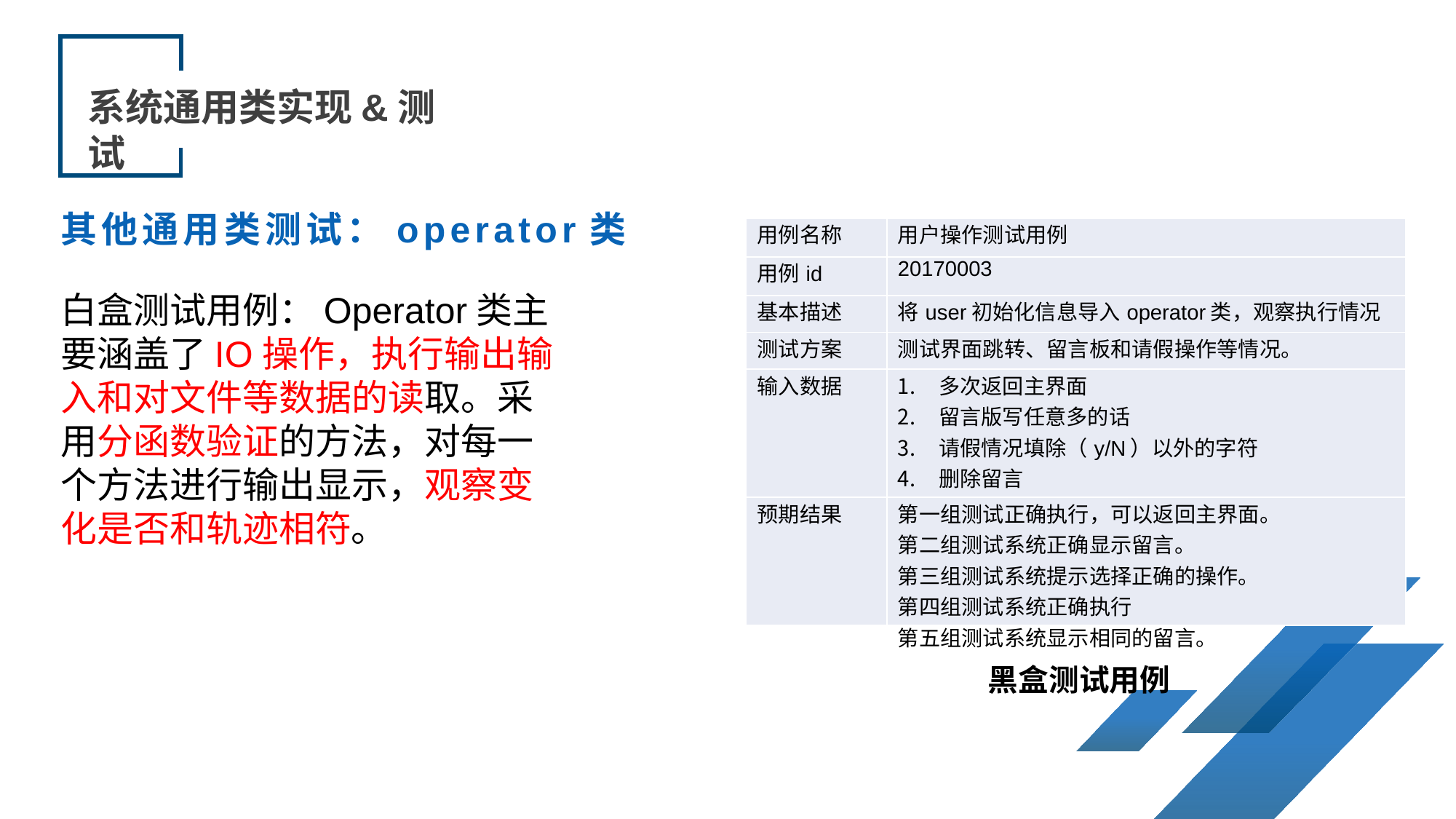

系统通用类实现&测试
其他通用类测试：operator类
| 用例名称 | 用户操作测试用例 |
| --- | --- |
| 用例id | 20170003 |
| 基本描述 | 将user初始化信息导入operator类，观察执行情况 |
| 测试方案 | 测试界面跳转、留言板和请假操作等情况。 |
| 输入数据 | 多次返回主界面 留言版写任意多的话 请假情况填除（y/N）以外的字符 删除留言 不同用户登录查看留言 |
| 预期结果 | 第一组测试正确执行，可以返回主界面。 第二组测试系统正确显示留言。 第三组测试系统提示选择正确的操作。 第四组测试系统正确执行 第五组测试系统显示相同的留言。 |
白盒测试用例：Operator类主要涵盖了IO操作，执行输出输入和对文件等数据的读取。采用分函数验证的方法，对每一个方法进行输出显示，观察变化是否和轨迹相符。

黑盒测试用例